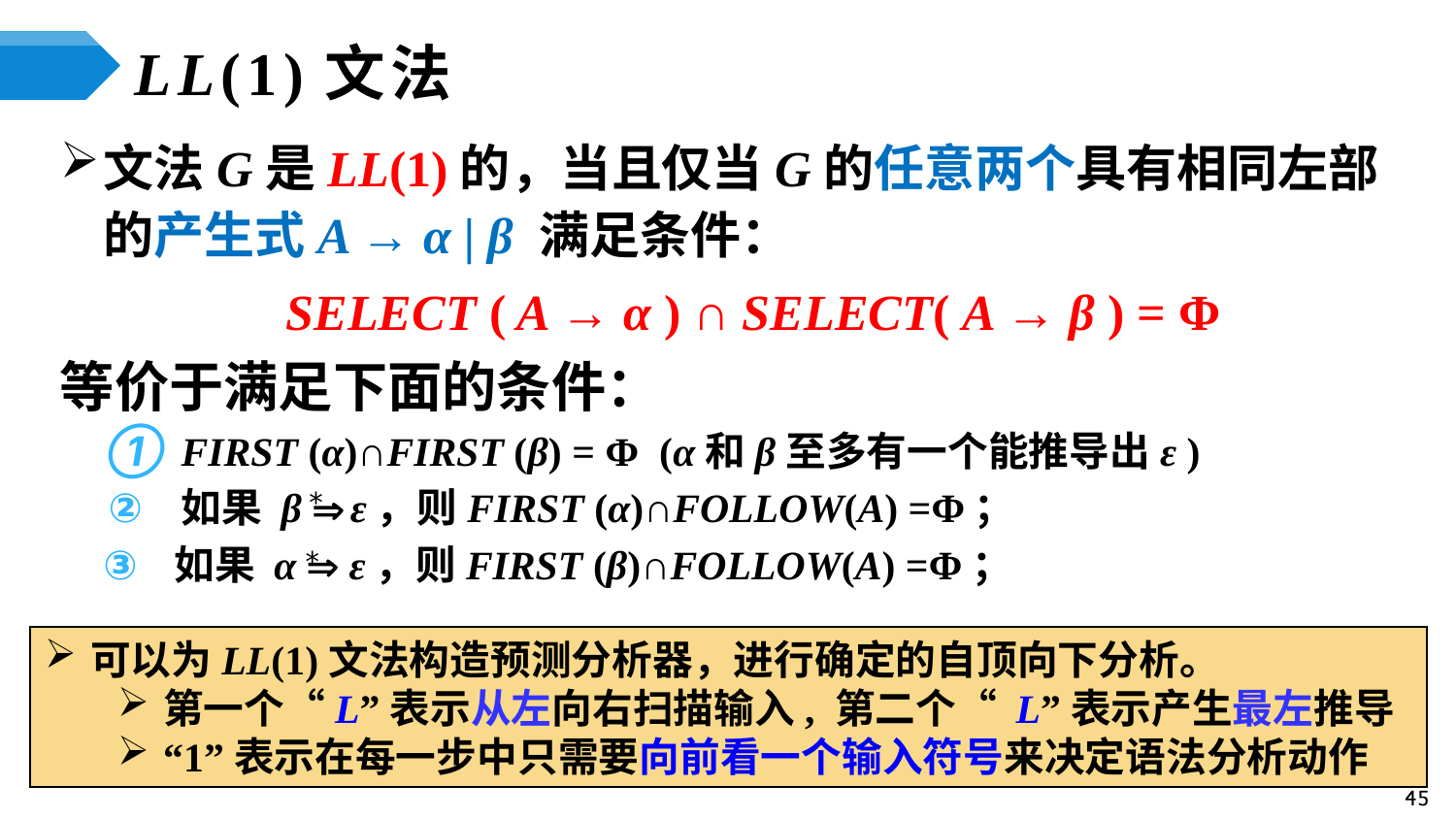

# LL(1)文法
文法G是LL(1)的，当且仅当G的任意两个具有相同左部的产生式A → α | β 满足条件：
    SELECT ( A → α ) ∩ SELECT( A → β ) = Φ
等价于满足下面的条件：
FIRST (α)∩FIRST (β) = Φ  (α和β至多有一个能推导出ε )
如果 β ⇒ ε，则FIRST (α)∩FOLLOW(A) =Φ；
如果 α ⇒ ε，则FIRST (β)∩FOLLOW(A) =Φ；
*
*
可以为LL(1)文法构造预测分析器，进行确定的自顶向下分析。
第一个“L”表示从左向右扫描输入, 第二个“ L”表示产生最左推导
“1”表示在每一步中只需要向前看一个输入符号来决定语法分析动作
45